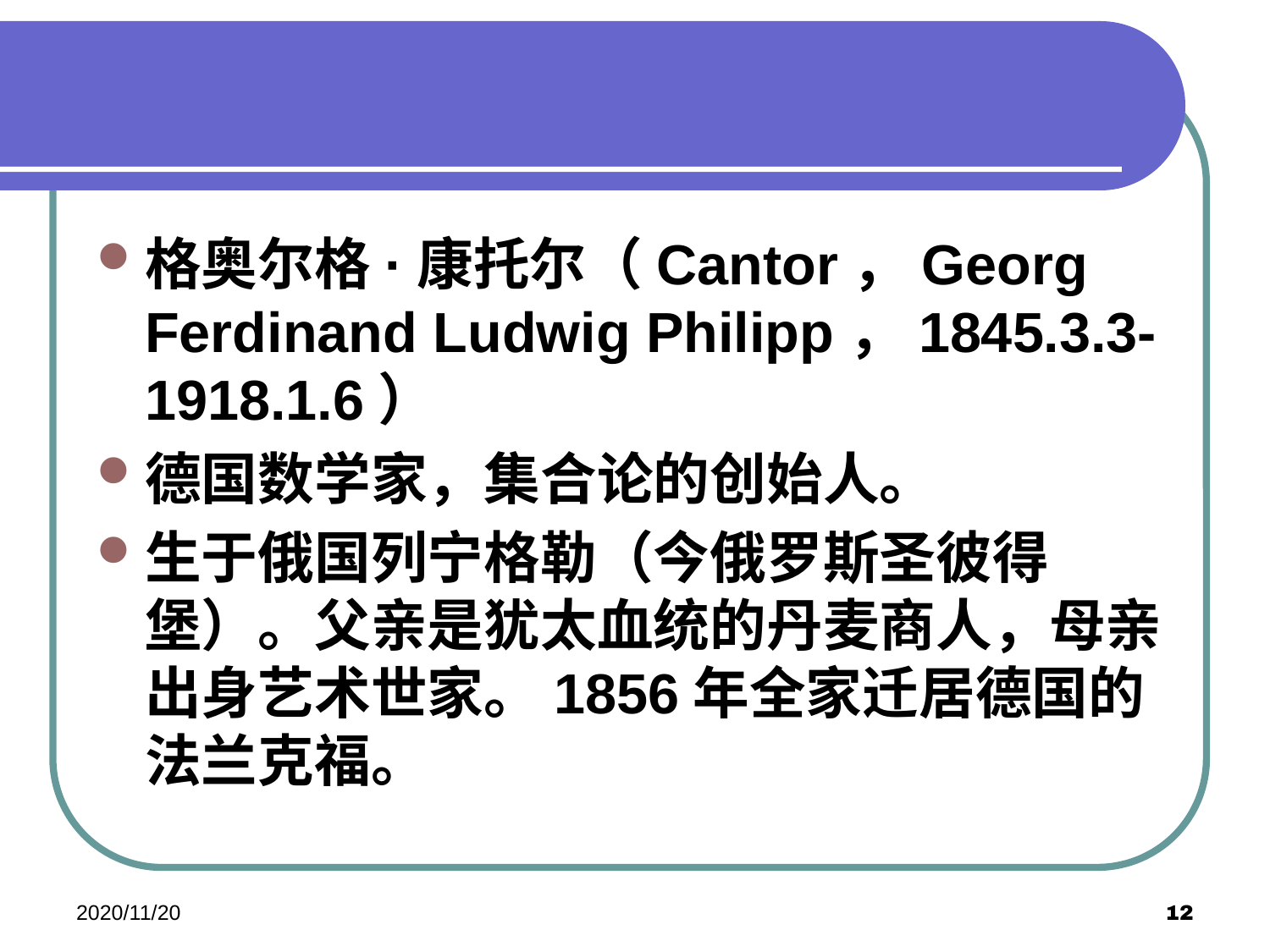

#
格奥尔格·康托尔（Cantor，Georg Ferdinand Ludwig Philipp，1845.3.3-1918.1.6）
德国数学家，集合论的创始人。
生于俄国列宁格勒（今俄罗斯圣彼得堡）。父亲是犹太血统的丹麦商人，母亲出身艺术世家。1856年全家迁居德国的法兰克福。
2020/11/20
12